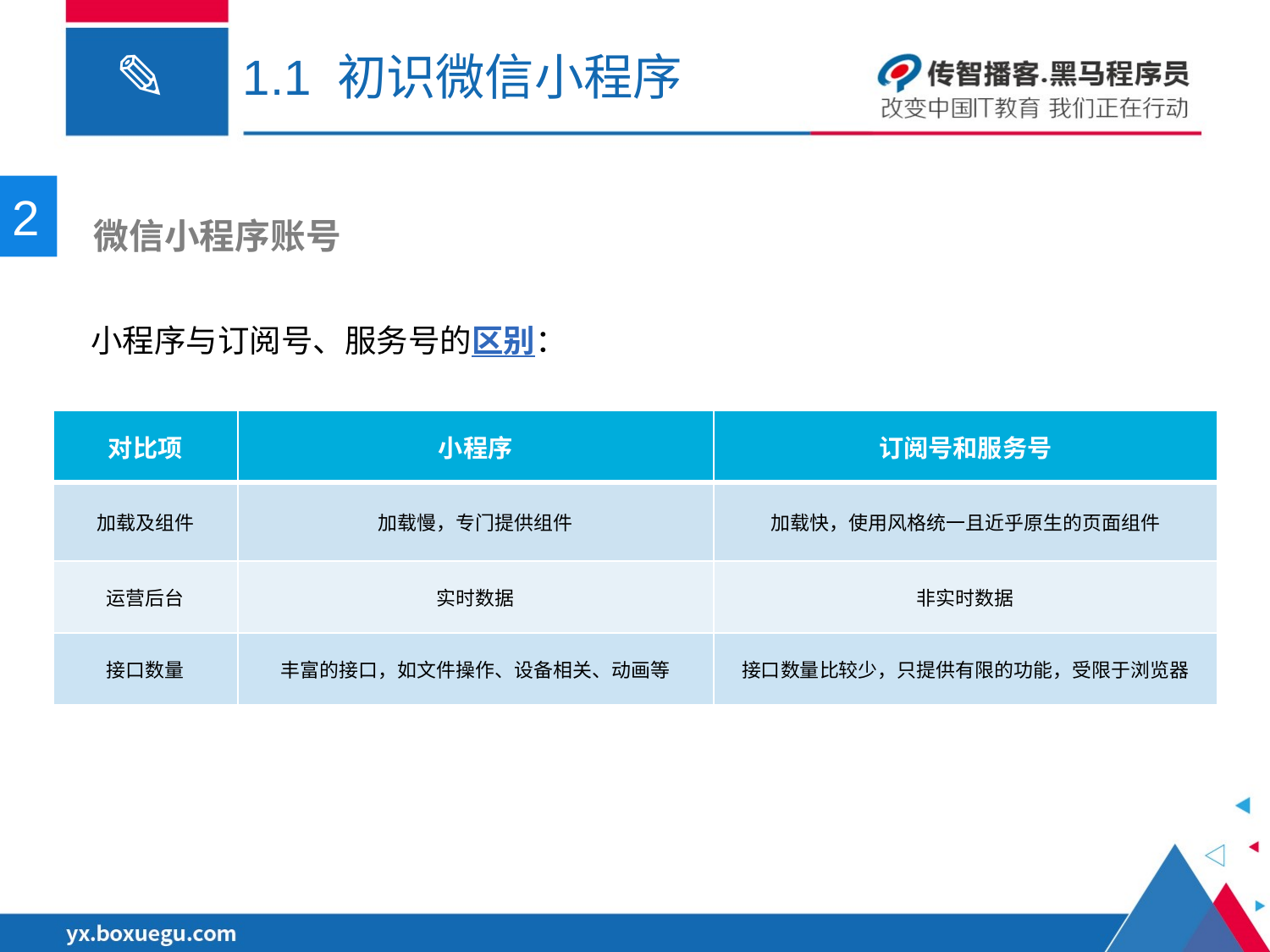

# 1.1 初识微信小程序

2
  微信小程序账号
小程序与订阅号、服务号的区别：
| 对比项 | 小程序 | 订阅号和服务号 |
| --- | --- | --- |
| 加载及组件 | 加载慢，专门提供组件 | 加载快，使用风格统一且近乎原生的页面组件 |
| 运营后台 | 实时数据 | 非实时数据 |
| 接口数量 | 丰富的接口，如文件操作、设备相关、动画等 | 接口数量比较少，只提供有限的功能，受限于浏览器 |